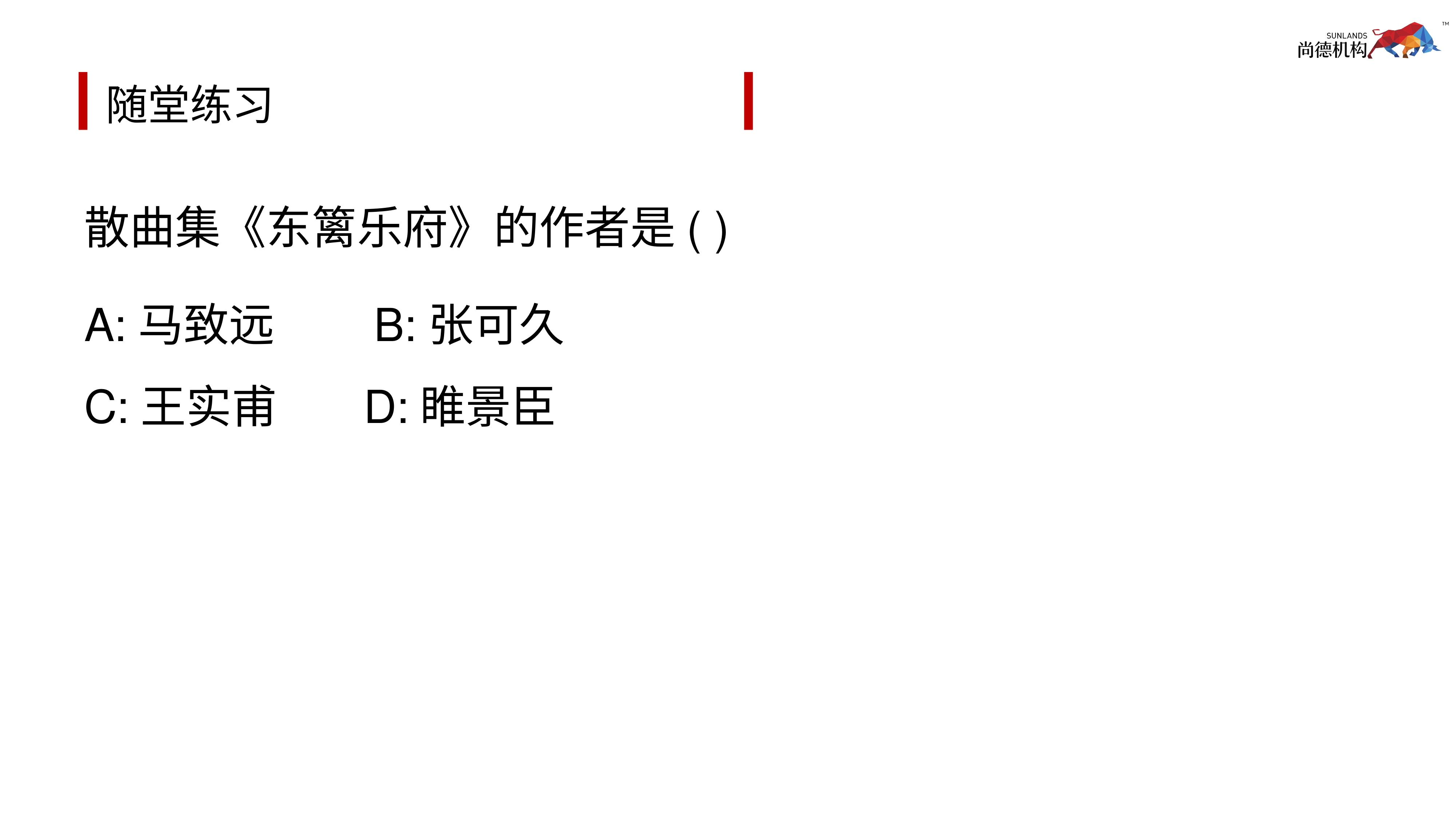

# 随堂练习
散曲集《东篱乐府》的作者是( )
A:马致远       B:张可久
C:王实甫      D:睢景臣